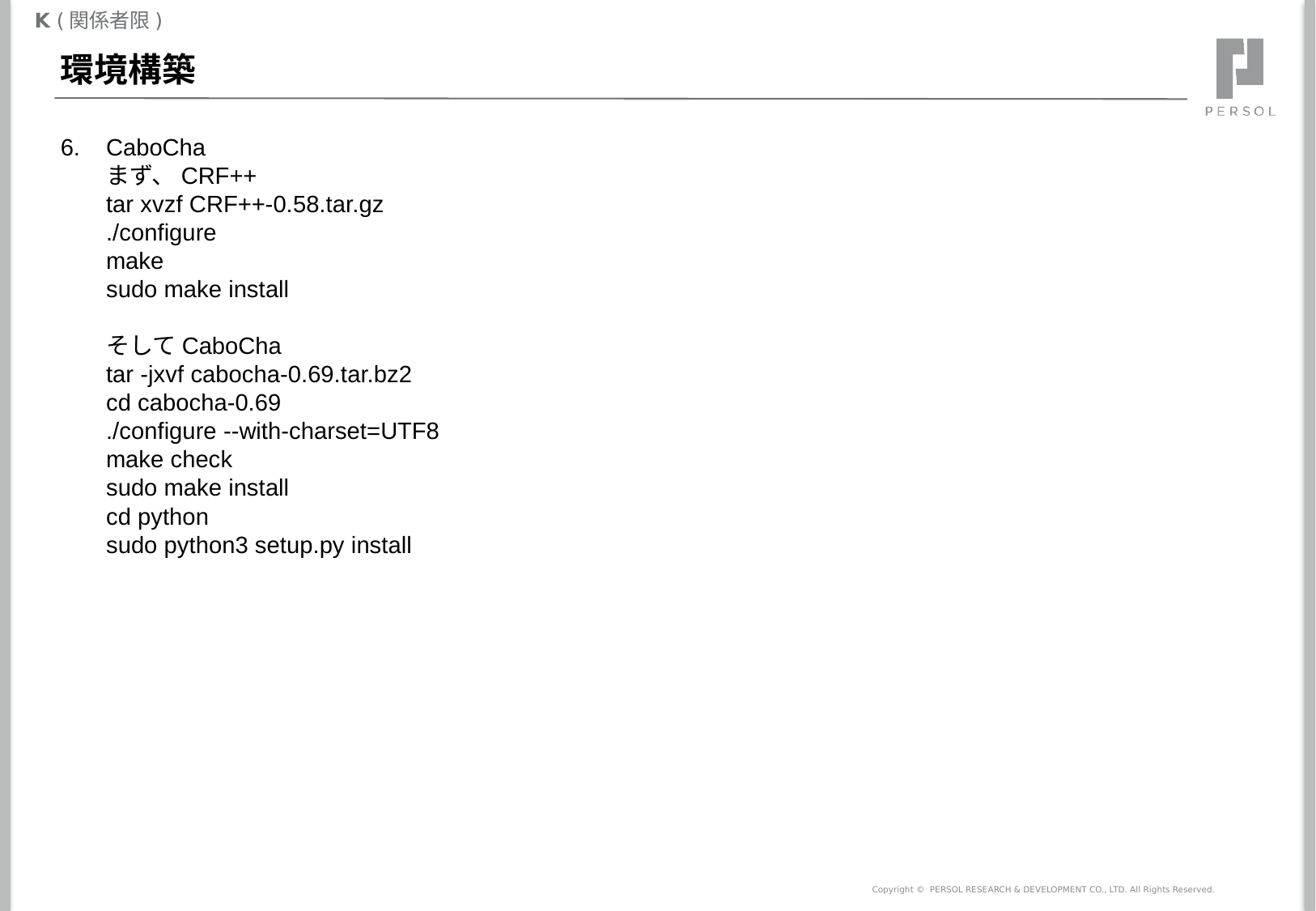

# 環境構築
CaboCha
まず、CRF++
tar xvzf CRF++-0.58.tar.gz
./configure
make
sudo make install
そしてCaboCha
tar -jxvf cabocha-0.69.tar.bz2
cd cabocha-0.69
./configure --with-charset=UTF8
make check
sudo make install
cd python
sudo python3 setup.py install